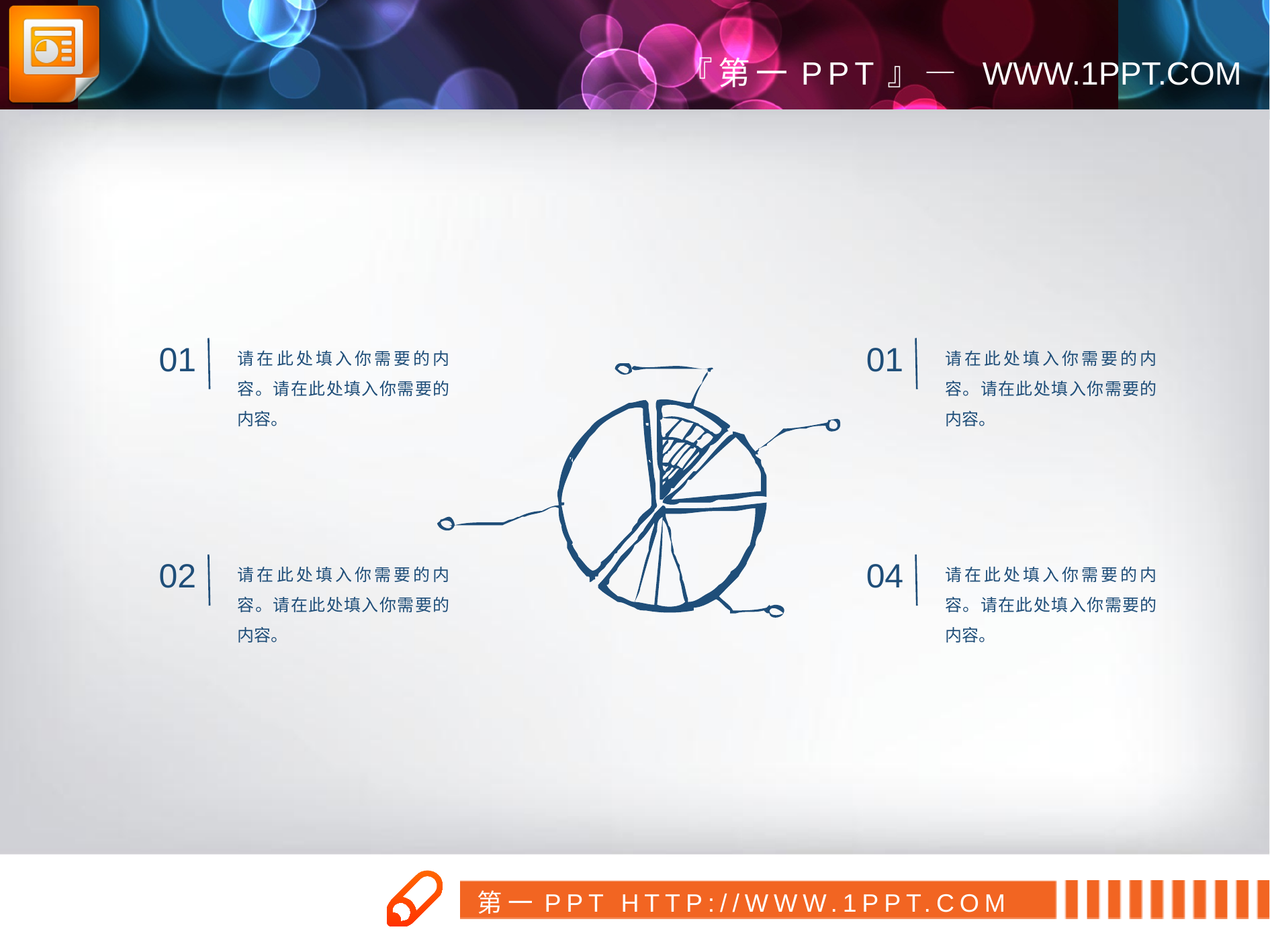

01
请在此处填入你需要的内容。请在此处填入你需要的内容。
01
请在此处填入你需要的内容。请在此处填入你需要的内容。

02
请在此处填入你需要的内容。请在此处填入你需要的内容。
04
请在此处填入你需要的内容。请在此处填入你需要的内容。